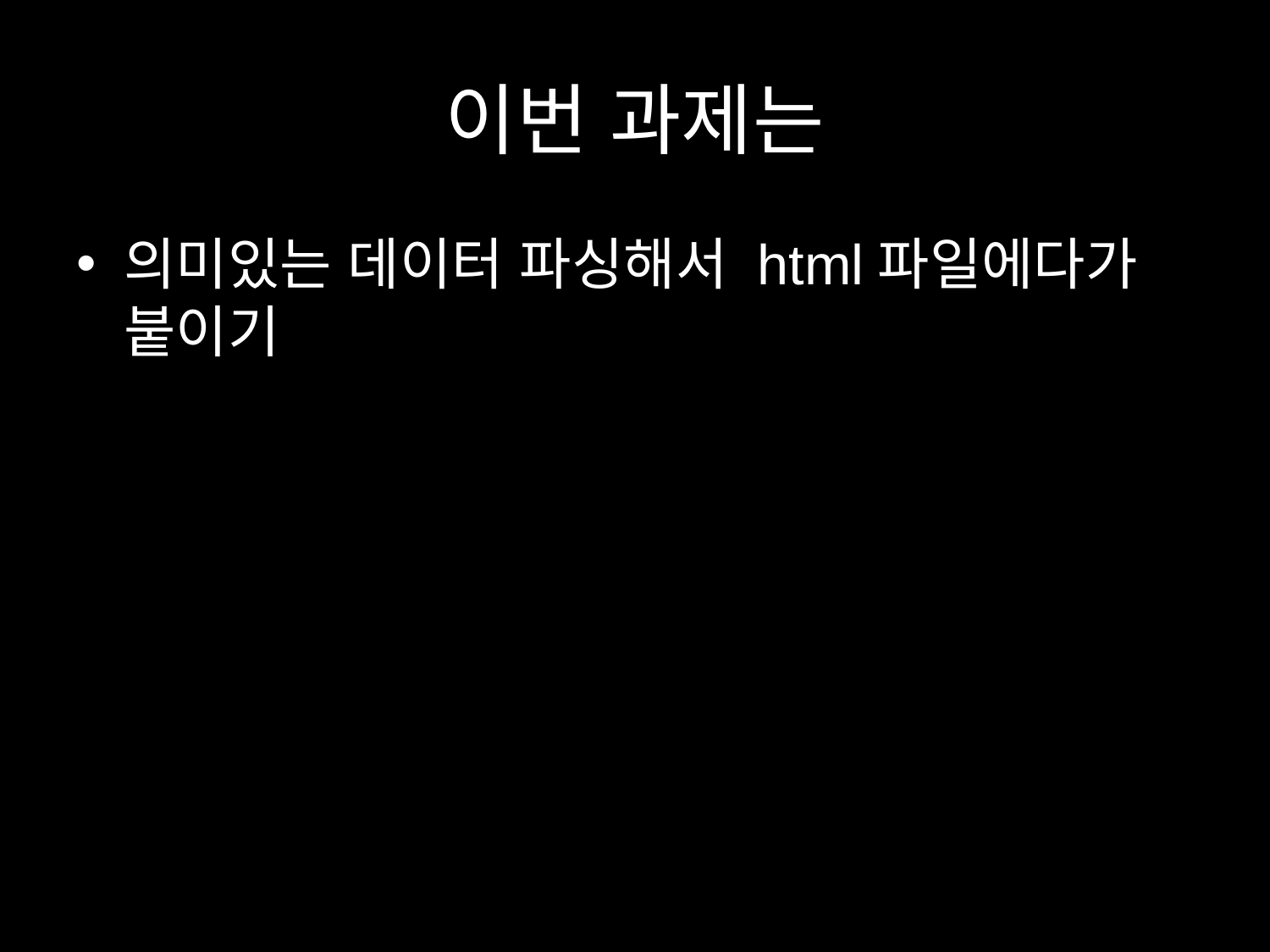

# 이번 과제는
의미있는 데이터 파싱해서 html파일에다가 붙이기